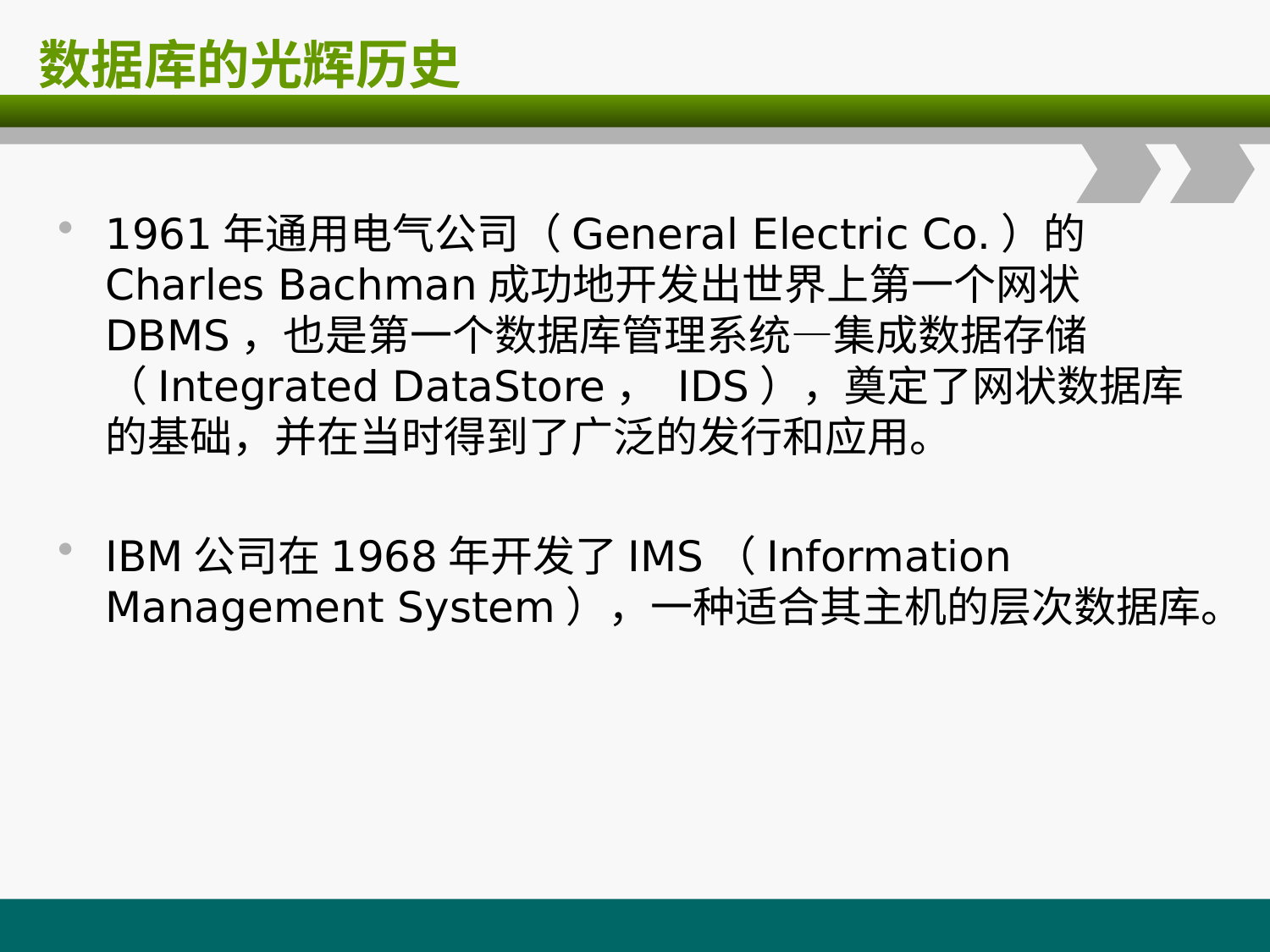

# 数据库的光辉历史
1961年通用电气公司（General Electric Co.）的Charles Bachman成功地开发出世界上第一个网状DBMS，也是第一个数据库管理系统—集成数据存储（Integrated DataStore， IDS），奠定了网状数据库的基础，并在当时得到了广泛的发行和应用。

IBM公司在1968年开发了IMS（Information Management System），一种适合其主机的层次数据库。